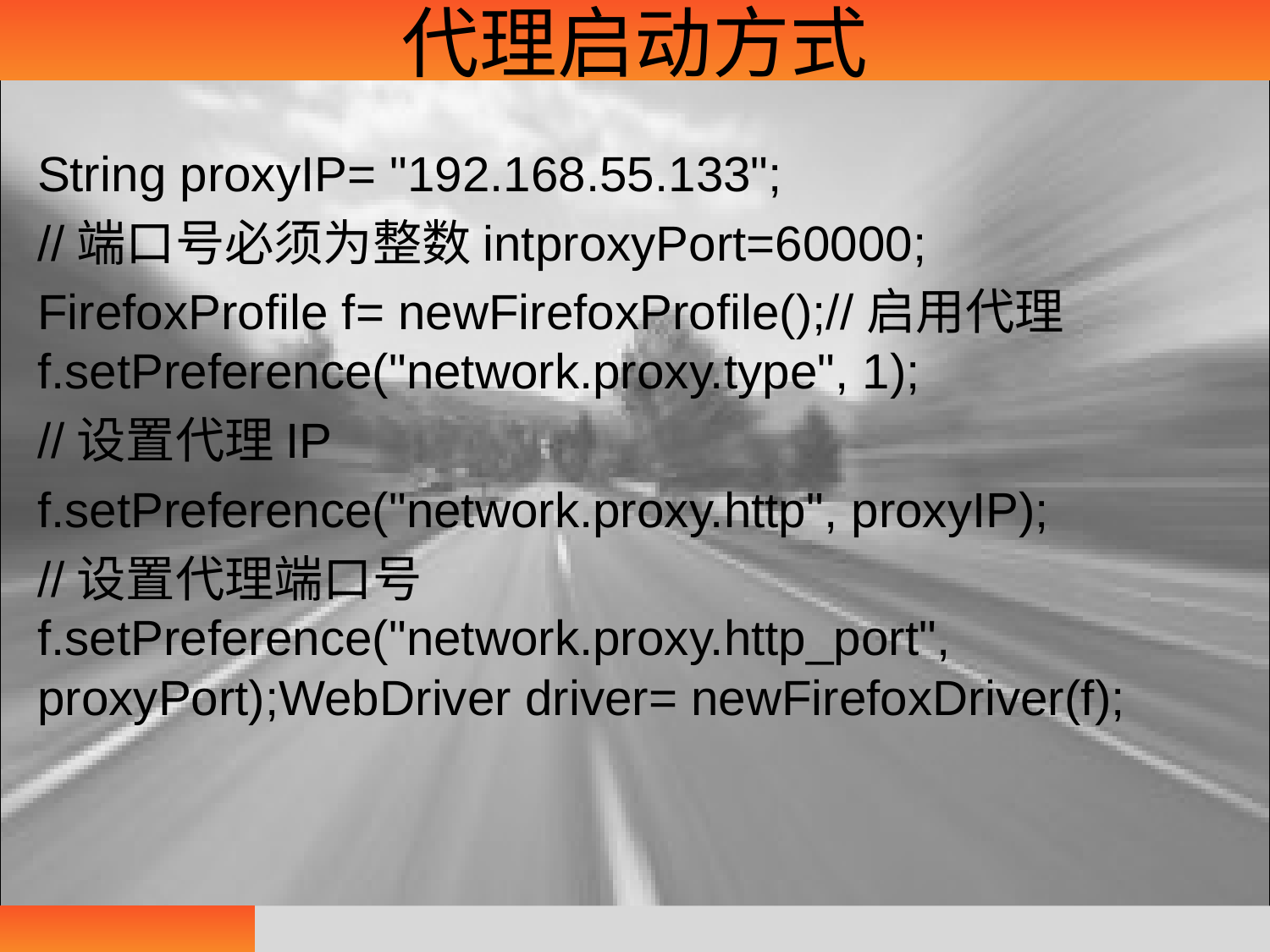

# 代理启动方式
String proxyIP= "192.168.55.133";
//端口号必须为整数intproxyPort=60000;
FirefoxProfile f= newFirefoxProfile();//启用代理f.setPreference("network.proxy.type", 1);
//设置代理IP
f.setPreference("network.proxy.http", proxyIP);
//设置代理端口号f.setPreference("network.proxy.http_port", proxyPort);WebDriver driver= newFirefoxDriver(f);